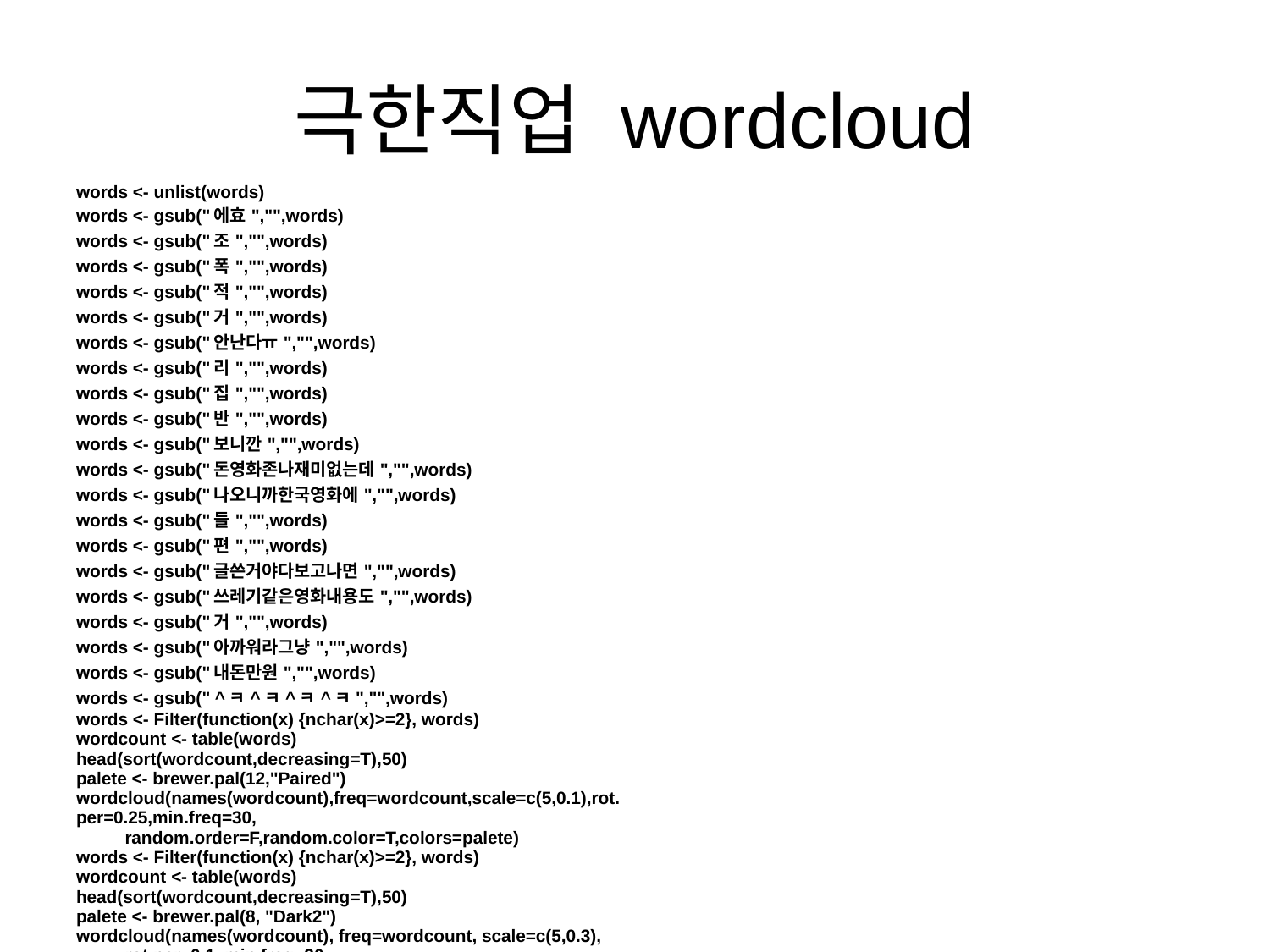

# 극한직업 wordcloud
| words <- unlist(words) words <- gsub("에효","",words) words <- gsub("조","",words) words <- gsub("폭","",words) words <- gsub("적","",words) words <- gsub("거","",words) words <- gsub("안난다ㅠ","",words) words <- gsub("리","",words) words <- gsub("집","",words) words <- gsub("반","",words) words <- gsub("보니깐","",words) words <- gsub("돈영화존나재미없는데","",words) words <- gsub("나오니까한국영화에","",words) words <- gsub("들","",words) words <- gsub("편","",words) words <- gsub("글쓴거야다보고나면","",words) words <- gsub("쓰레기같은영화내용도","",words) words <- gsub("거","",words) words <- gsub("아까워라그냥","",words) words <- gsub("내돈만원","",words) words <- gsub(" ^ㅋ^ㅋ^ㅋ^ㅋ","",words) words <- Filter(function(x) {nchar(x)>=2}, words) wordcount <- table(words) head(sort(wordcount,decreasing=T),50) palete <- brewer.pal(12,"Paired") wordcloud(names(wordcount),freq=wordcount,scale=c(5,0.1),rot.per=0.25,min.freq=30, random.order=F,random.color=T,colors=palete) words <- Filter(function(x) {nchar(x)>=2}, words) wordcount <- table(words) head(sort(wordcount,decreasing=T),50) palete <- brewer.pal(8, "Dark2") wordcloud(names(wordcount), freq=wordcount, scale=c(5,0.3), rot.per=0.1, min.freq=20, random.order=F, random.color=T, colors=palete) |  |
| --- | --- |
3